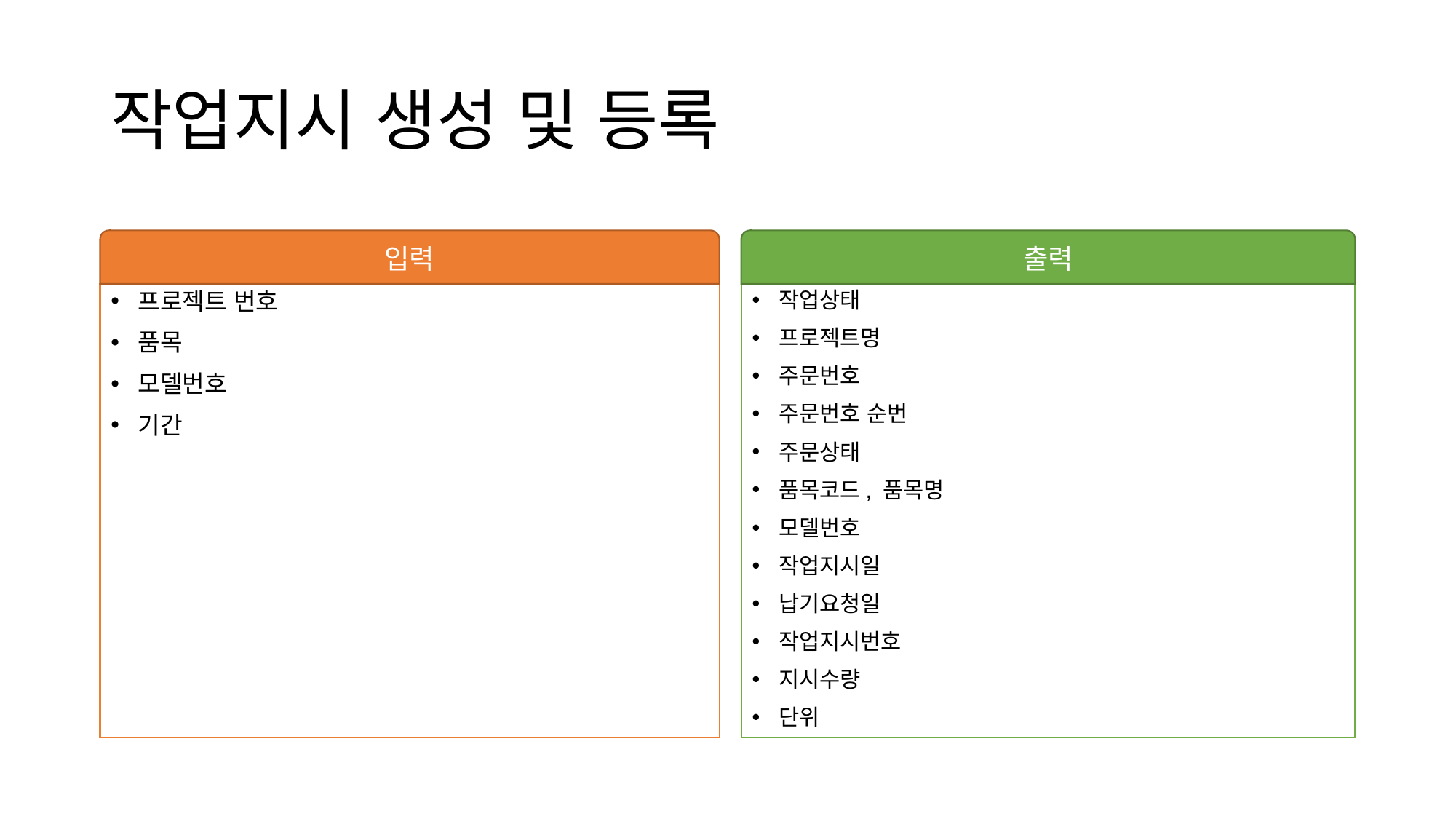

# 작업지시 생성 및 등록
입력
출력
프로젝트 번호
품목
모델번호
기간
작업상태
프로젝트명
주문번호
주문번호 순번
주문상태
품목코드, 품목명
모델번호
작업지시일
납기요청일
작업지시번호
지시수량
단위